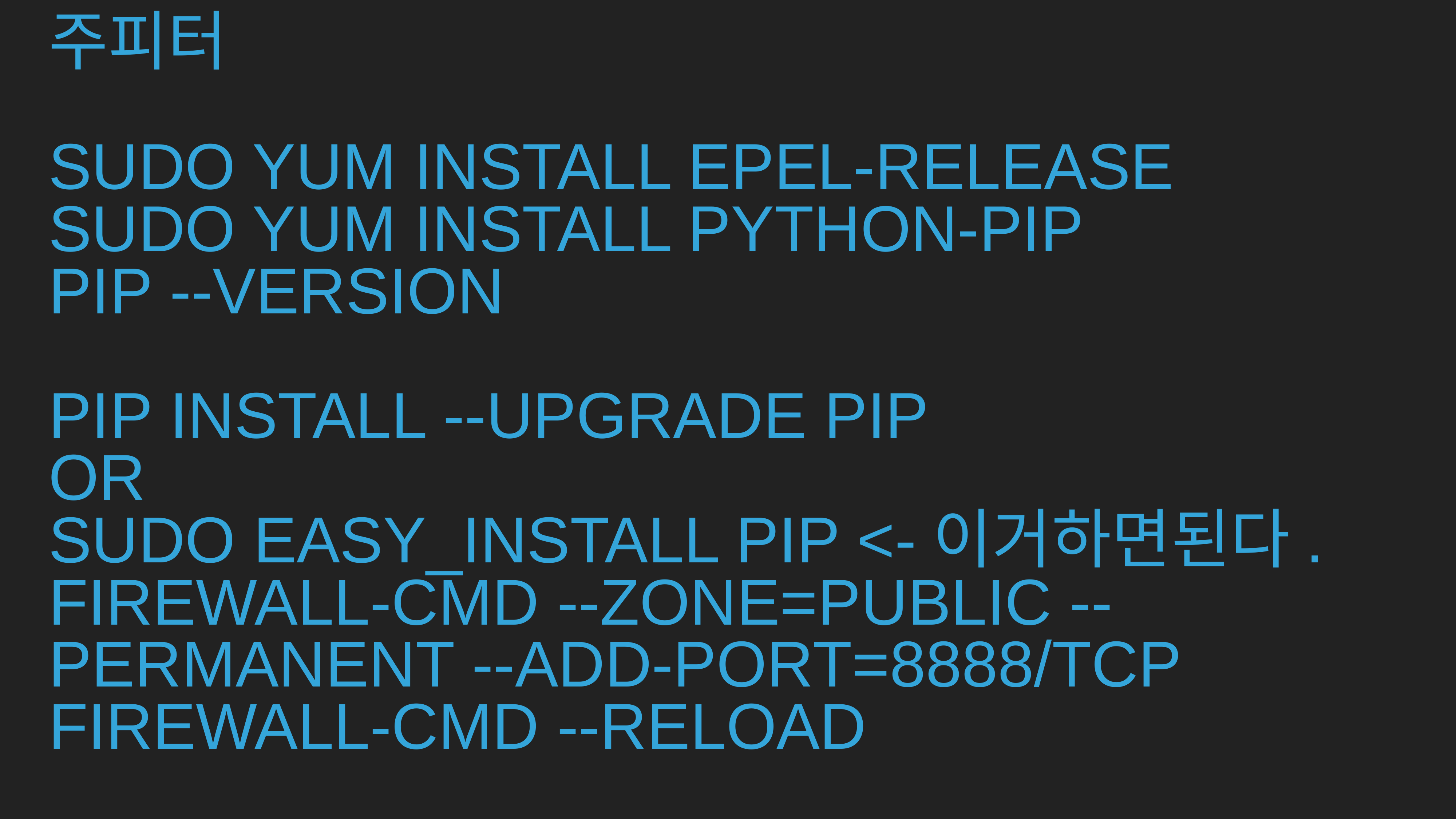

# 주피터

sudo yum install epel-release
sudo yum install python-pip
pip --version

pip install --upgrade pip
or
sudo easy_install pip <-이거하면된다.
firewall-cmd --zone=public --permanent --add-port=8888/tcp
firewall-cmd --reload